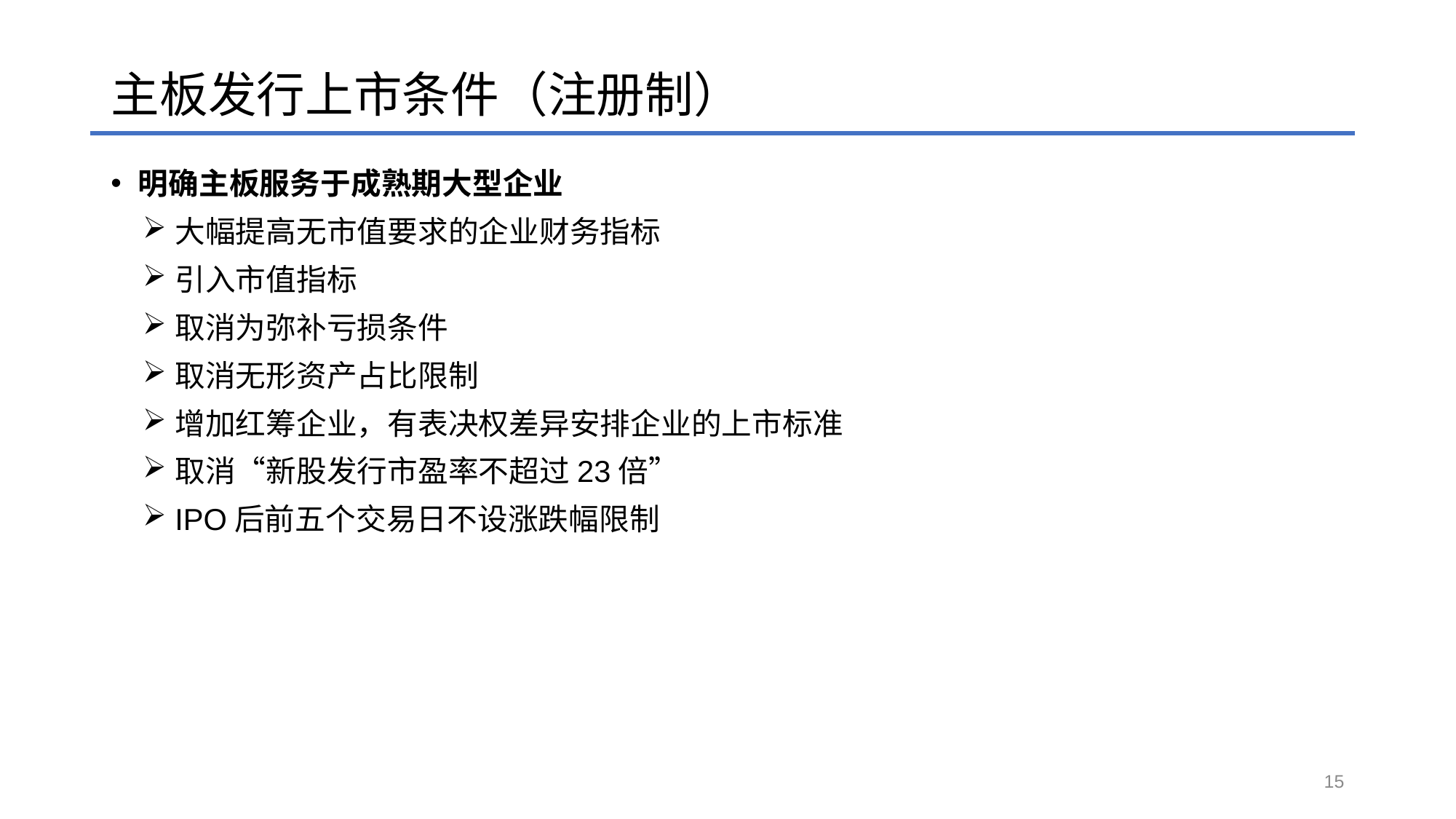

# 主板发行上市条件（注册制）
明确主板服务于成熟期大型企业
大幅提高无市值要求的企业财务指标
引入市值指标
取消为弥补亏损条件
取消无形资产占比限制
增加红筹企业，有表决权差异安排企业的上市标准
取消“新股发行市盈率不超过23倍”
IPO后前五个交易日不设涨跌幅限制
15